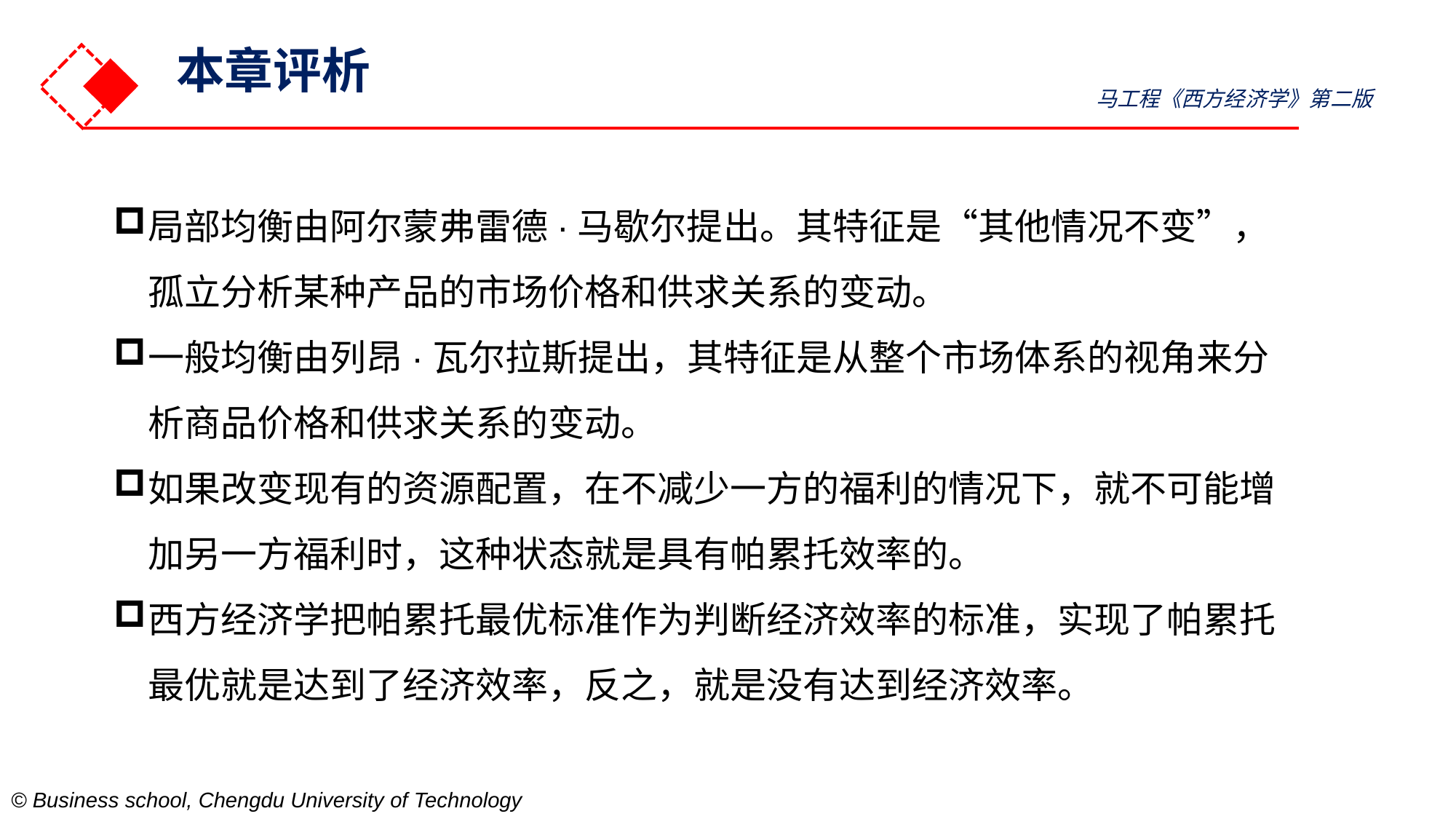

本章评析

马工程《西方经济学》第二版

局部均衡由阿尔蒙弗雷德·马歇尔提出。其特征是“其他情况不变”，孤立分析某种产品的市场价格和供求关系的变动。
一般均衡由列昂·瓦尔拉斯提出，其特征是从整个市场体系的视角来分析商品价格和供求关系的变动。
如果改变现有的资源配置，在不减少一方的福利的情况下，就不可能增加另一方福利时，这种状态就是具有帕累托效率的。
西方经济学把帕累托最优标准作为判断经济效率的标准，实现了帕累托最优就是达到了经济效率，反之，就是没有达到经济效率。